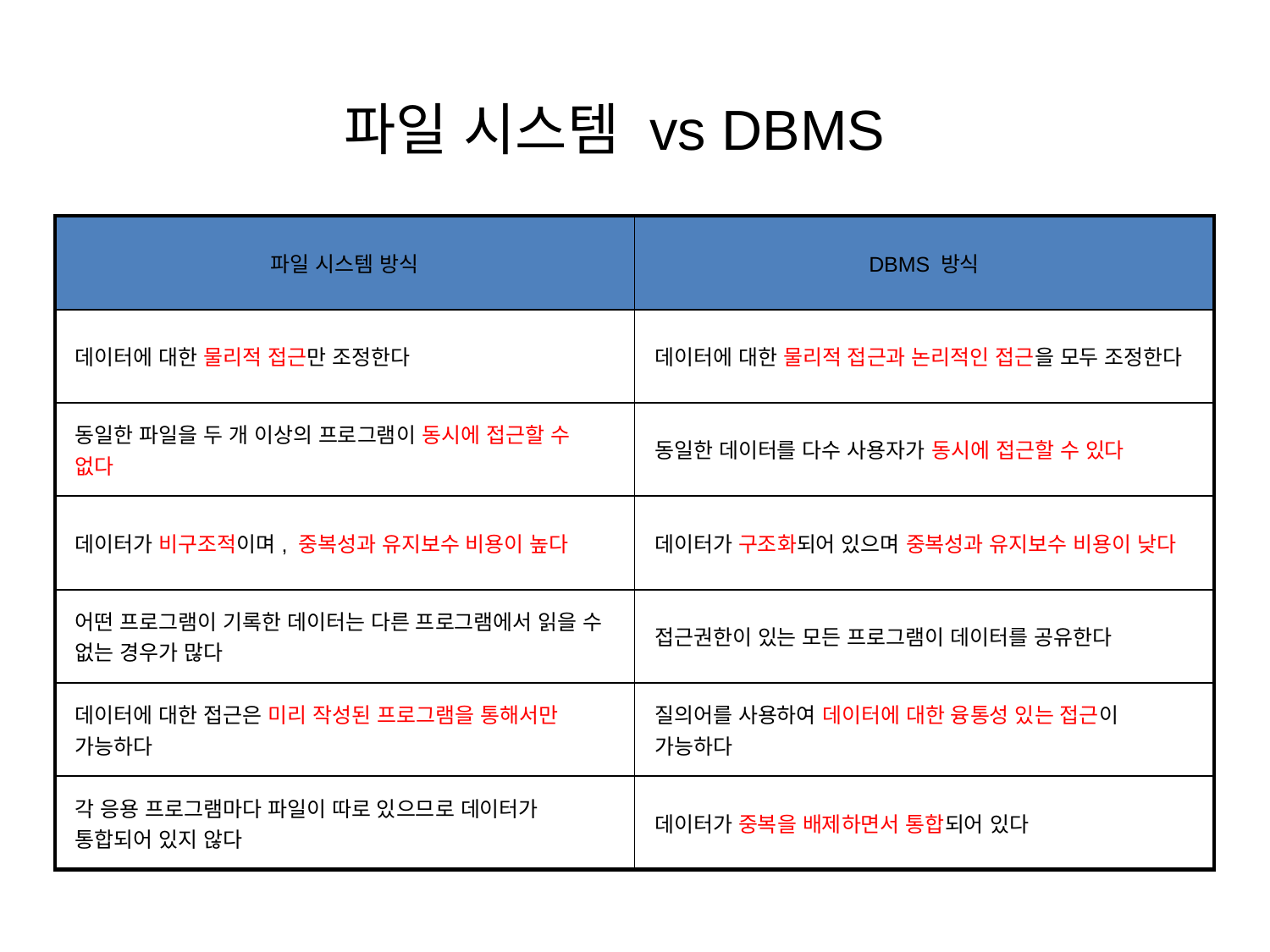

# 파일 시스템 vs DBMS
| 파일 시스템 방식 | DBMS 방식 |
| --- | --- |
| 데이터에 대한 물리적 접근만 조정한다 | 데이터에 대한 물리적 접근과 논리적인 접근을 모두 조정한다 |
| 동일한 파일을 두 개 이상의 프로그램이 동시에 접근할 수 없다 | 동일한 데이터를 다수 사용자가 동시에 접근할 수 있다 |
| 데이터가 비구조적이며, 중복성과 유지보수 비용이 높다 | 데이터가 구조화되어 있으며 중복성과 유지보수 비용이 낮다 |
| 어떤 프로그램이 기록한 데이터는 다른 프로그램에서 읽을 수 없는 경우가 많다 | 접근권한이 있는 모든 프로그램이 데이터를 공유한다 |
| 데이터에 대한 접근은 미리 작성된 프로그램을 통해서만 가능하다 | 질의어를 사용하여 데이터에 대한 융통성 있는 접근이 가능하다 |
| 각 응용 프로그램마다 파일이 따로 있으므로 데이터가 통합되어 있지 않다 | 데이터가 중복을 배제하면서 통합되어 있다 |